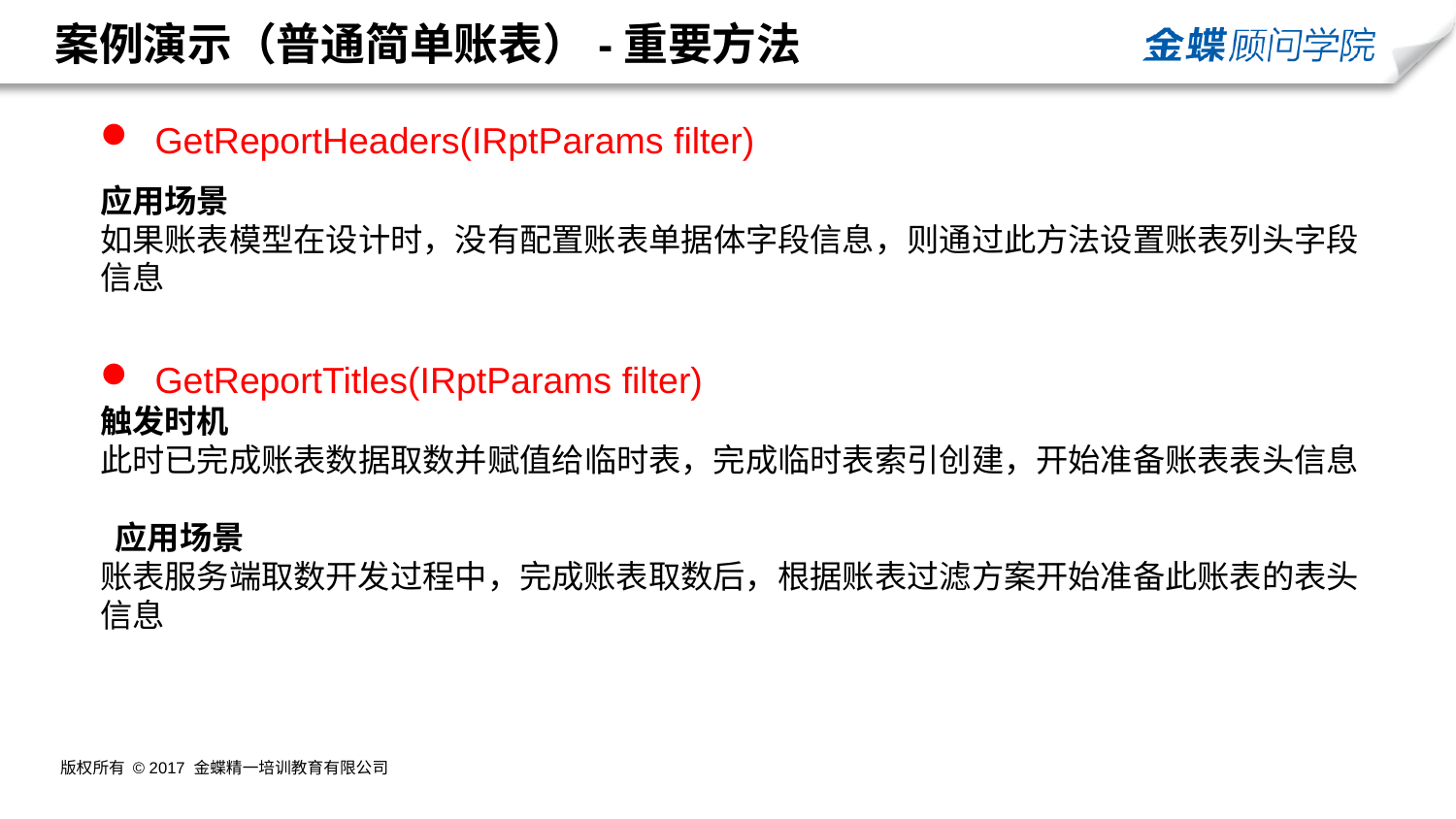

# 案例演示（普通简单账表）-重要方法
GetReportHeaders(IRptParams filter)
应用场景
如果账表模型在设计时，没有配置账表单据体字段信息，则通过此方法设置账表列头字段信息

GetReportTitles(IRptParams filter)
触发时机
此时已完成账表数据取数并赋值给临时表，完成临时表索引创建，开始准备账表表头信息

 应用场景
账表服务端取数开发过程中，完成账表取数后，根据账表过滤方案开始准备此账表的表头信息